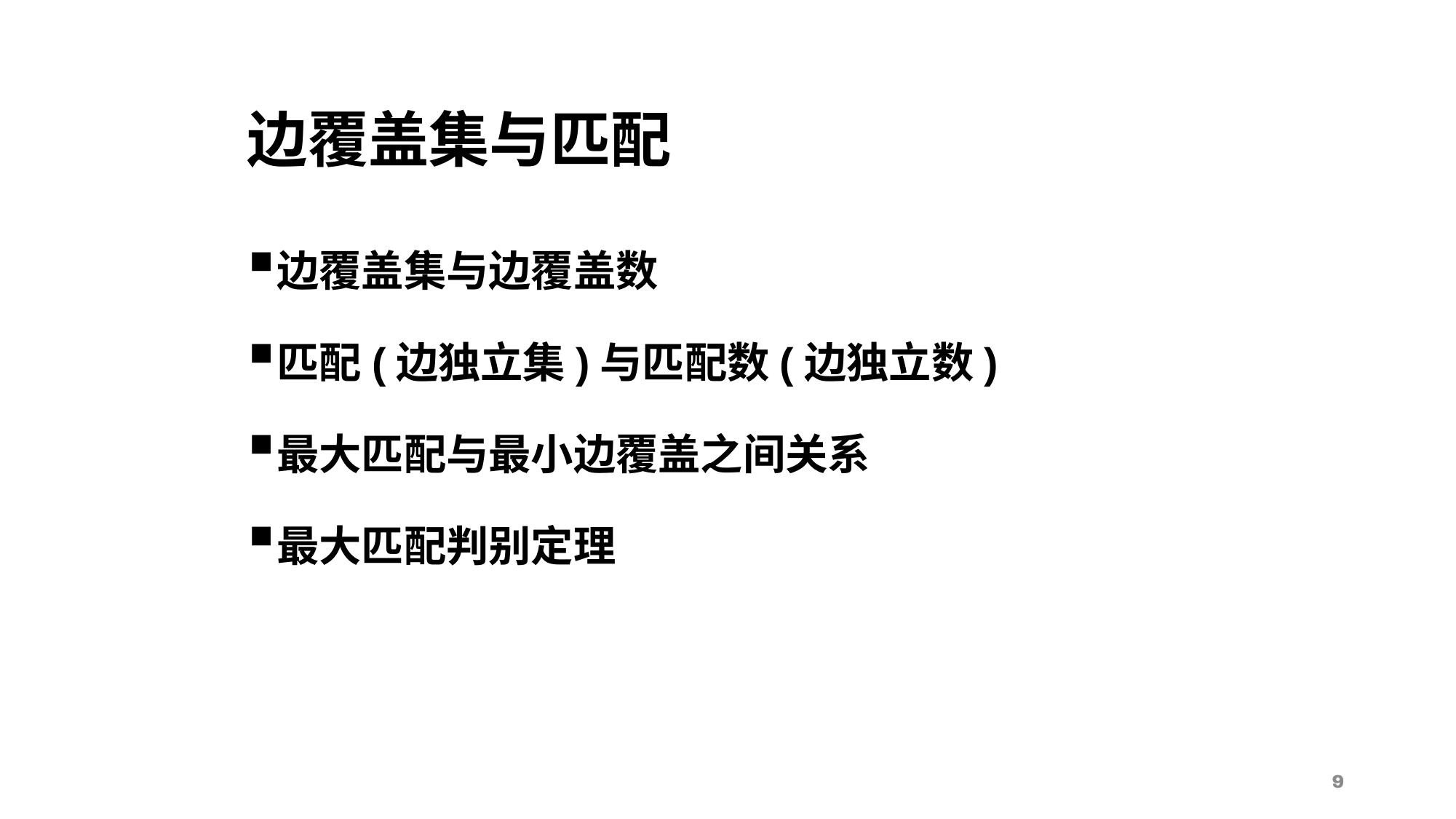

# 边覆盖集与匹配
边覆盖集与边覆盖数
匹配(边独立集)与匹配数(边独立数)
最大匹配与最小边覆盖之间关系
最大匹配判别定理
9